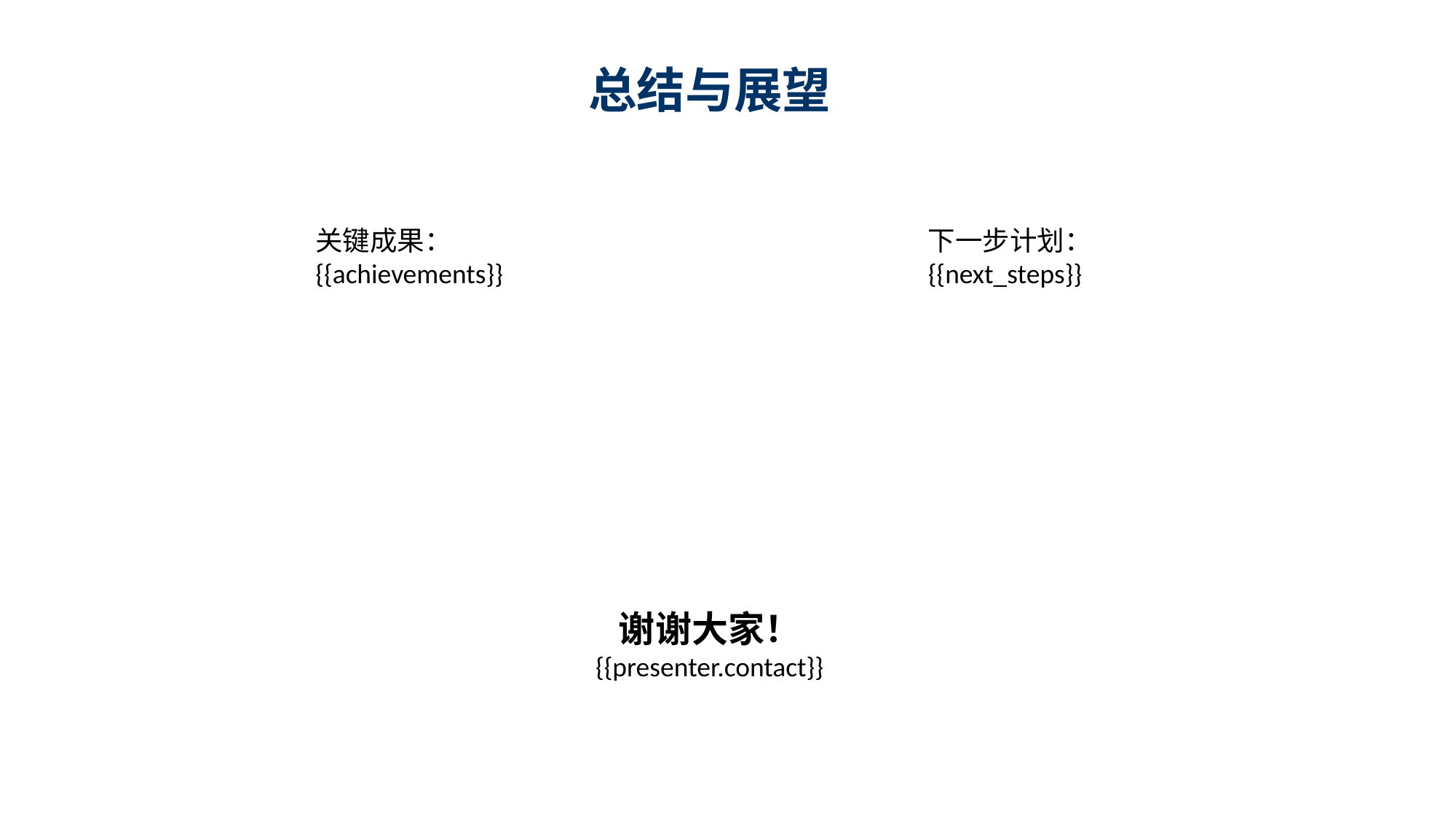

总结与展望
关键成果：
{{achievements}}
下一步计划：
{{next_steps}}
谢谢大家！
{{presenter.contact}}